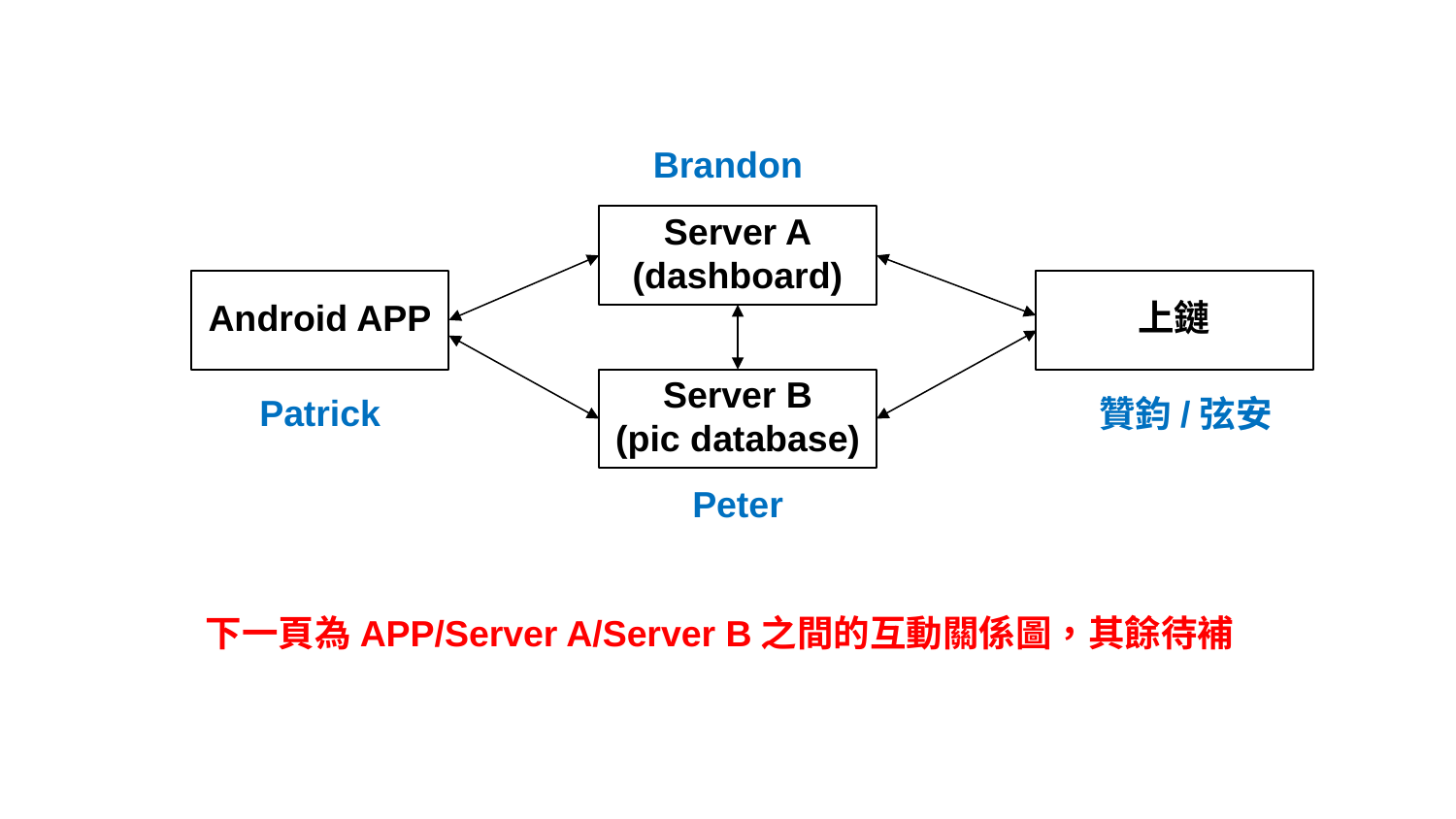

#
Brandon
Server A
(dashboard)
Android APP
上鏈
Patrick
贊鈞/弦安
Server B
(pic database)
Peter
下一頁為APP/Server A/Server B之間的互動關係圖，其餘待補